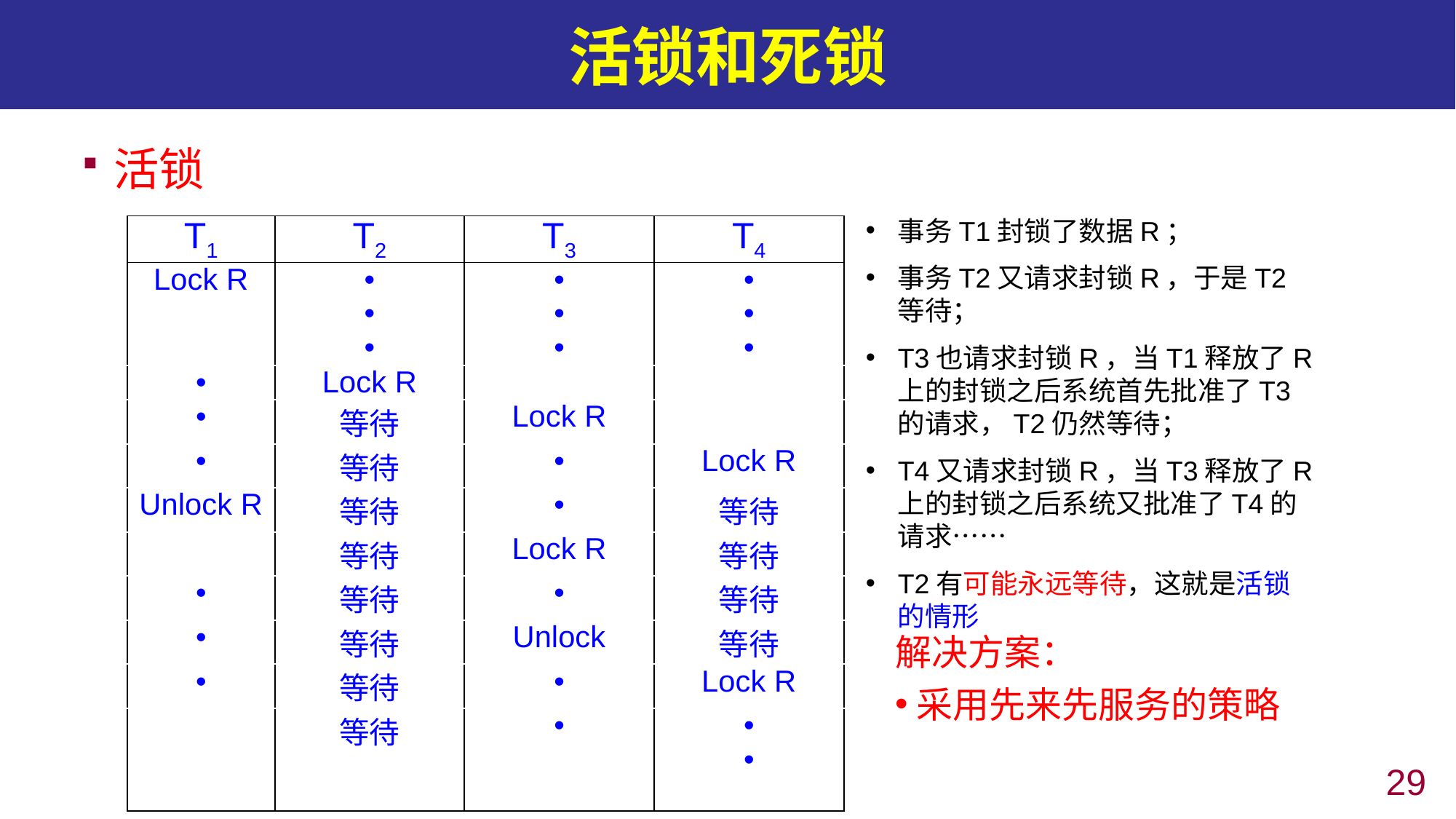

# 活锁和死锁
活锁
事务T1封锁了数据R；

事务T2又请求封锁R，于是T2等待；

T3也请求封锁R，当T1释放了R上的封锁之后系统首先批准了T3的请求，T2仍然等待；

T4又请求封锁R，当T3释放了R上的封锁之后系统又批准了T4的请求……

T2有可能永远等待，这就是活锁的情形
| T1 | T2 | T3 | T4 |
| --- | --- | --- | --- |
| Lock R | • • • | • • • | • • • |
| • | Lock R |  |  |
| • | 等待 | Lock R |  |
| • | 等待 | • | Lock R |
| Unlock R | 等待 | • | 等待 |
|  | 等待 | Lock R | 等待 |
| • | 等待 | • | 等待 |
| • | 等待 | Unlock | 等待 |
| • | 等待 | • | Lock R |
|  | 等待 | • | • • |
解决方案：
采用先来先服务的策略
29